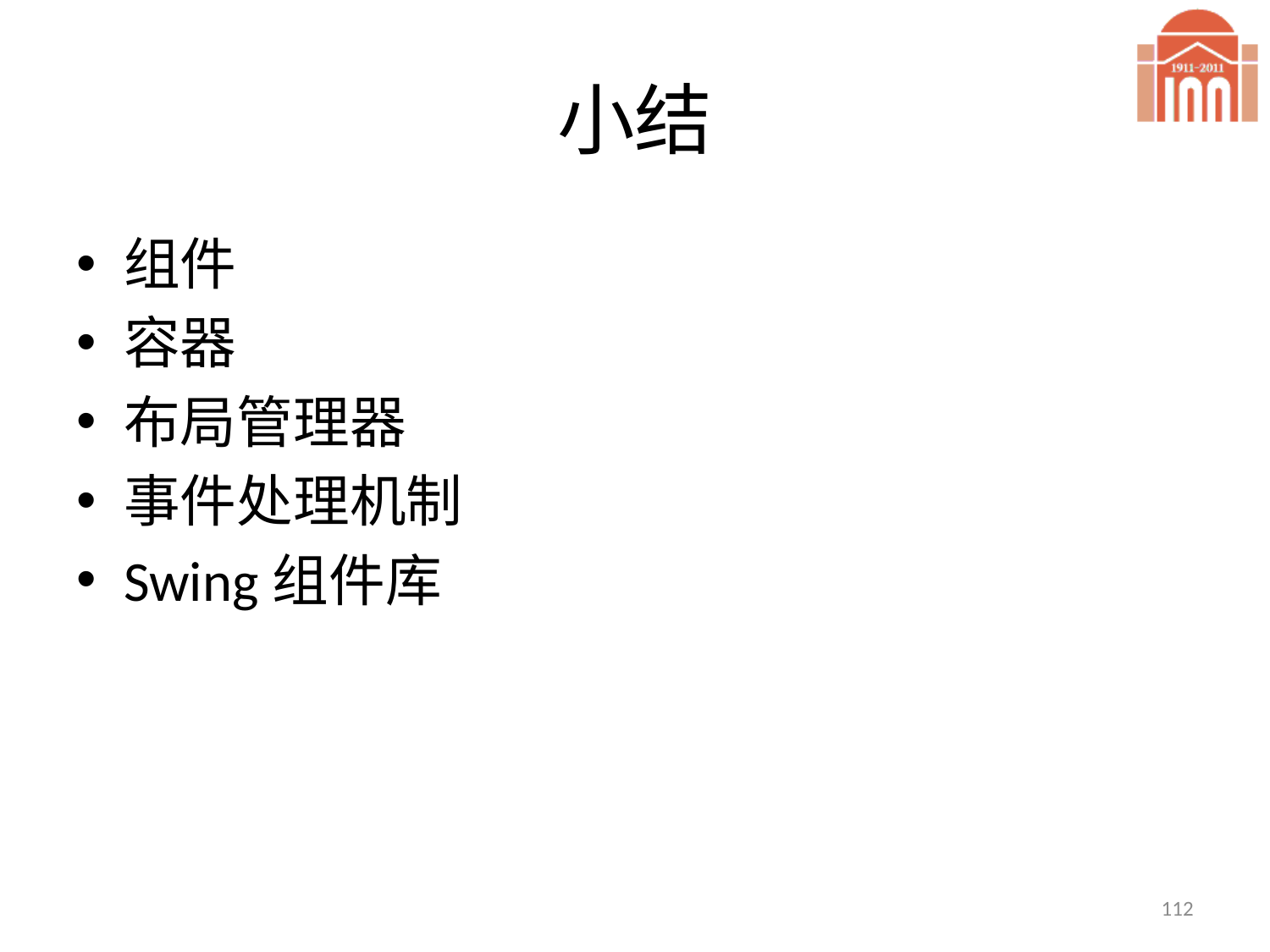

# 小结
组件
容器
布局管理器
事件处理机制
Swing组件库
112